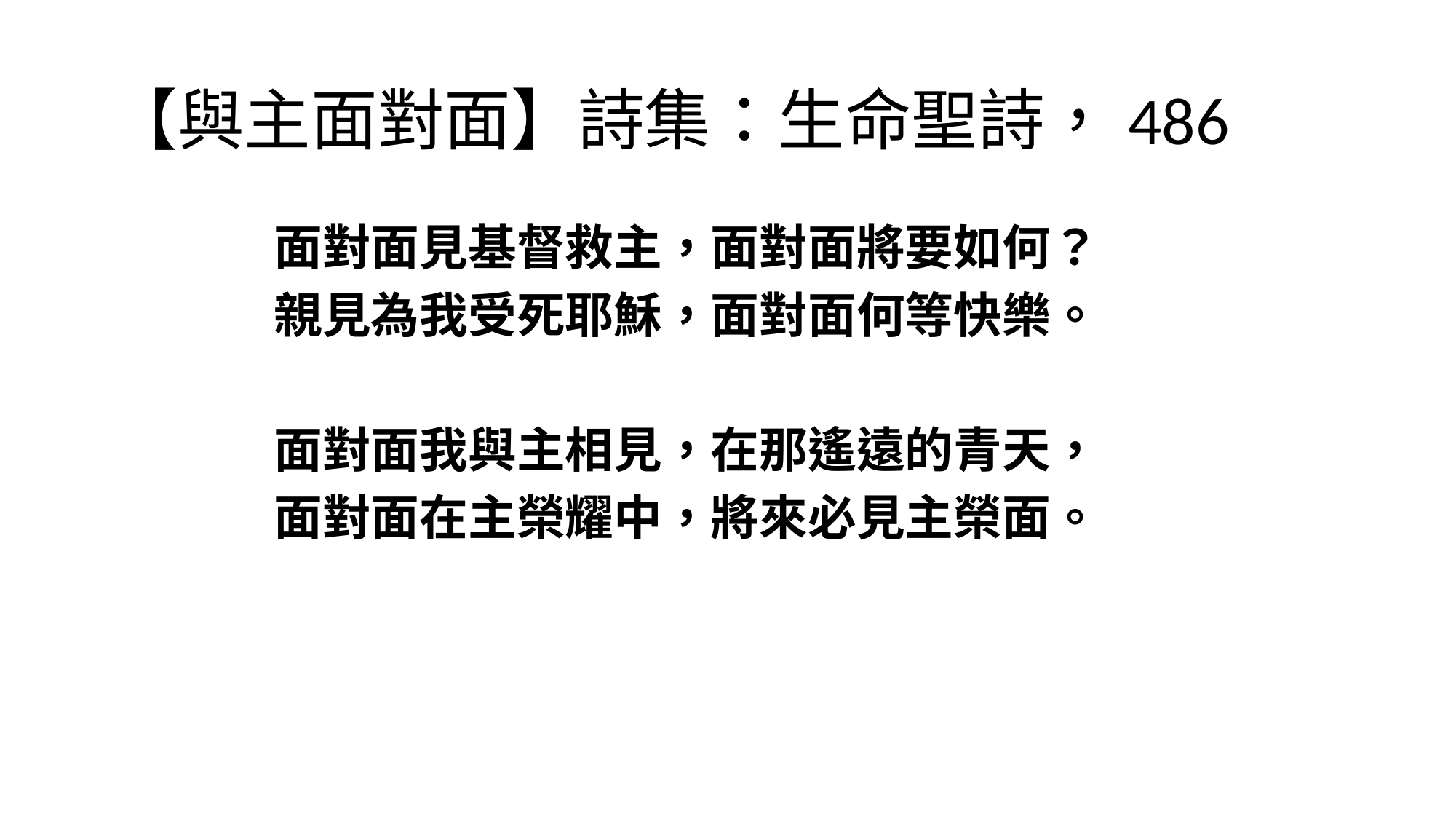

# 【與主面對面】詩集：生命聖詩，486
面對面見基督救主，面對面將要如何？
親見為我受死耶穌，面對面何等快樂。

面對面我與主相見，在那遙遠的青天，
面對面在主榮耀中，將來必見主榮面。